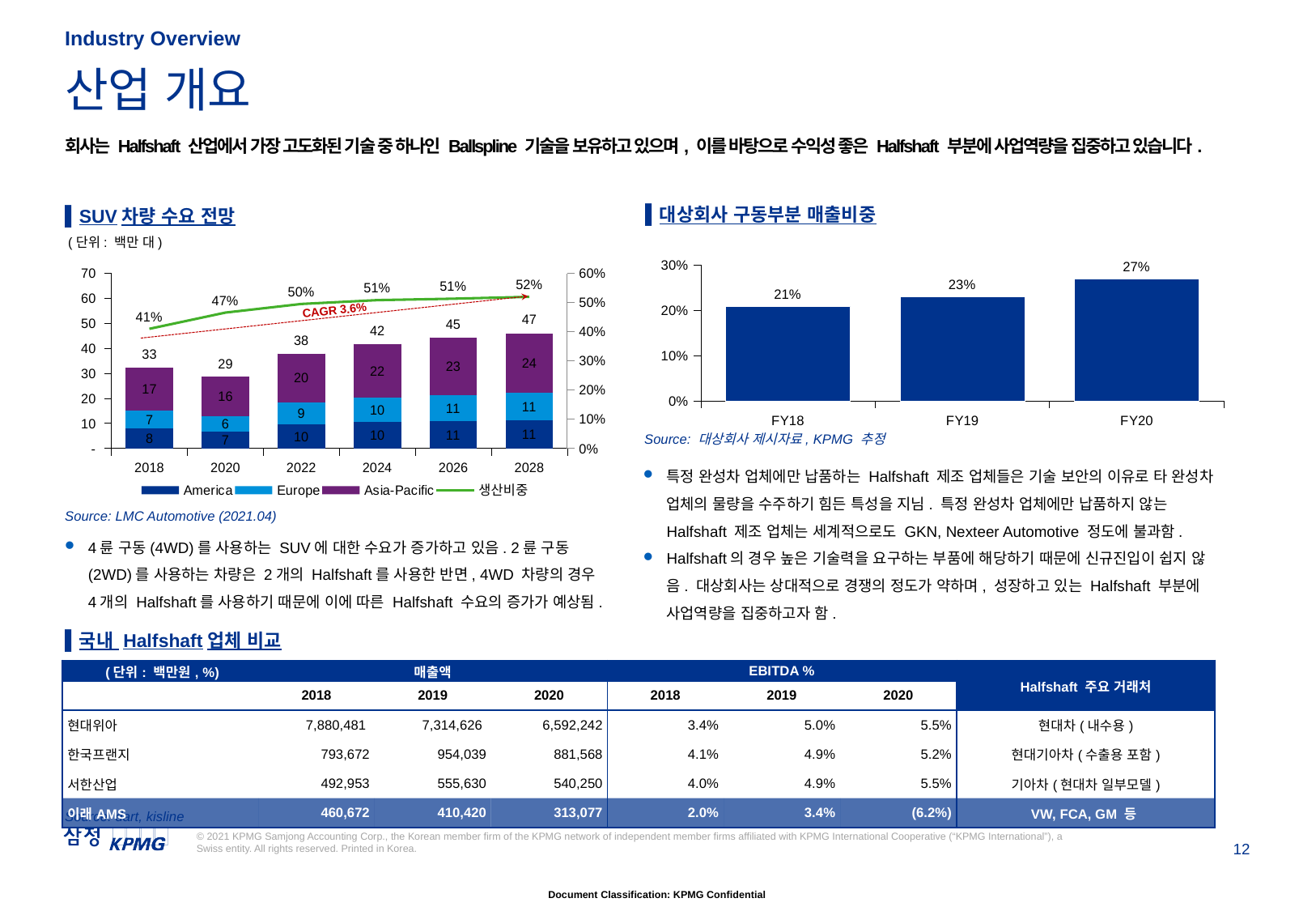

Industry Overview
# 산업 개요
회사는 Halfshaft 산업에서 가장 고도화된 기술 중 하나인 Ballspline 기술을 보유하고 있으며, 이를 바탕으로 수익성 좋은 Halfshaft 부분에 사업역량을 집중하고 있습니다.
대상회사 구동부분 매출비중
SUV차량 수요 전망

### Chart

| Category | America | Europe | Asia-Pacific | Others |  | 생산비중 |
|---|---|---|---|---|---|---|
| 2018 | 7.957871 | 7.095735 | 17.366821 | 0.218268 | 32.638695 | 0.40979411692918144 |
| 2020 | 6.730934 | 6.041051 | 16.092856 | 0.116048 | 28.980889 | 0.4653819072869168 |
| 2022 | 9.709865 | 8.507367 | 19.935381 | 0.263819 | 38.416432 | 0.4950605265126506 |
| 2024 | 10.408203 | 9.746677 | 21.707162 | 0.325929 | 42.187971 | 0.5082277341756546 |
| 2026 | 10.835898 | 10.532761 | 23.08625 | 0.40923 | 44.864139 | 0.5131729265700133 |
| 2028 | 11.068198 | 11.061684 | 24.070615 | 0.390647 | 46.591144 | 0.5195903792335609 |

### Chart

| Category |  |
|---|---|
| FY18 | 0.2092677452336039 |
| FY19 | 0.23022404178234887 |
| FY20 | 0.2691735786555757 |
CAGR 3.6%
Source: 대상회사 제시자료, KPMG 추정
특정 완성차 업체에만 납품하는 Halfshaft 제조 업체들은 기술 보안의 이유로 타 완성차 업체의 물량을 수주하기 힘든 특성을 지님. 특정 완성차 업체에만 납품하지 않는 Halfshaft 제조 업체는 세계적으로도 GKN, Nexteer Automotive 정도에 불과함.
Halfshaft의 경우 높은 기술력을 요구하는 부품에 해당하기 때문에 신규진입이 쉽지 않음. 대상회사는 상대적으로 경쟁의 정도가 약하며, 성장하고 있는 Halfshaft 부분에 사업역량을 집중하고자 함.
Source: LMC Automotive (2021.04)
4륜 구동(4WD)를 사용하는 SUV에 대한 수요가 증가하고 있음. 2륜 구동(2WD)를 사용하는 차량은 2개의 Halfshaft를 사용한 반면, 4WD 차량의 경우 4개의 Halfshaft를 사용하기 때문에 이에 따른 Halfshaft 수요의 증가가 예상됨.
국내 Halfshaft업체 비교
| (단위: 백만원, %) | 매출액 |  |  | EBITDA % |  |  | Halfshaft 주요 거래처 |
| --- | --- | --- | --- | --- | --- | --- | --- |
|  | 2018 | 2019 | 2020 | 2018 | 2019 | 2020 |  |
| 현대위아 | 7,880,481 | 7,314,626 | 6,592,242 | 3.4% | 5.0% | 5.5% | 현대차(내수용) |
| 한국프랜지 | 793,672 | 954,039 | 881,568 | 4.1% | 4.9% | 5.2% | 현대기아차(수출용 포함) |
| 서한산업 | 492,953 | 555,630 | 540,250 | 4.0% | 4.9% | 5.5% | 기아차(현대차 일부모델) |
| 이래AMS | 460,672 | 410,420 | 313,077 | 2.0% | 3.4% | (6.2%) | VW, FCA, GM 등 |
Source: dart, kisline